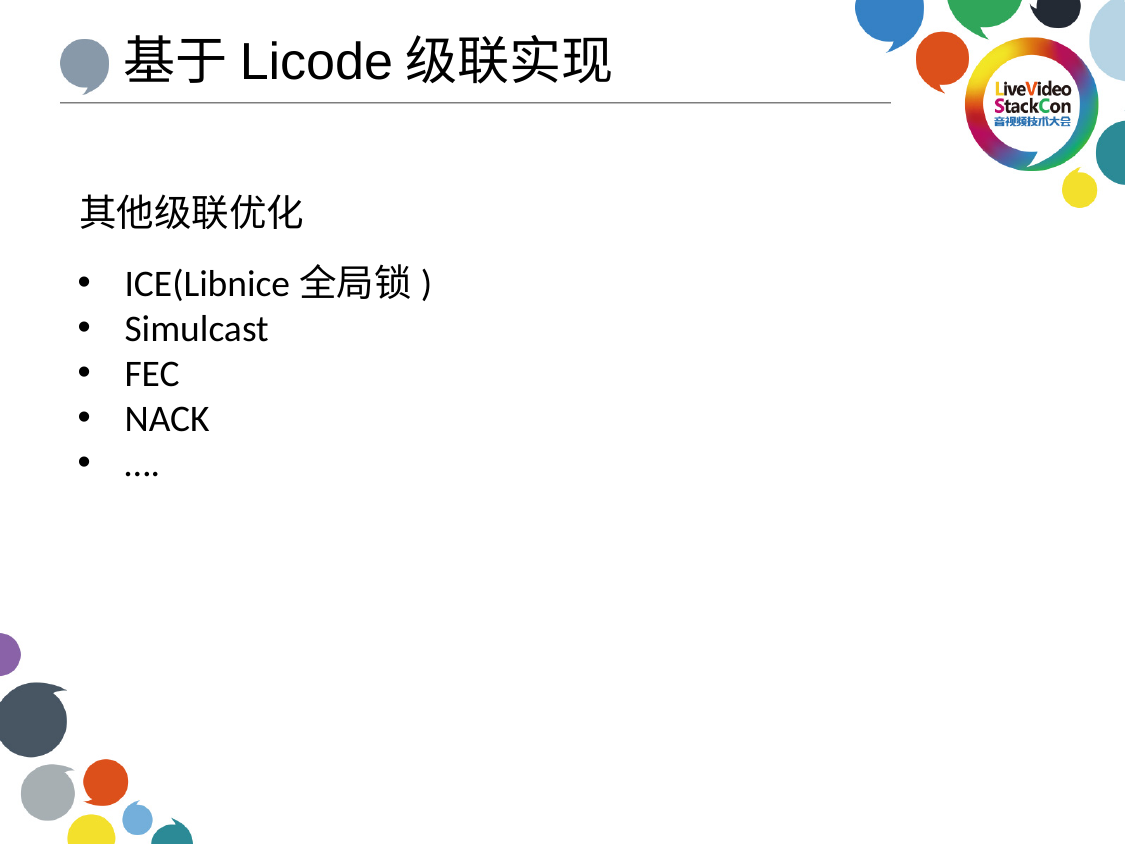

基于Licode级联实现
其他级联优化
ICE(Libnice全局锁)
Simulcast
FEC
NACK
….